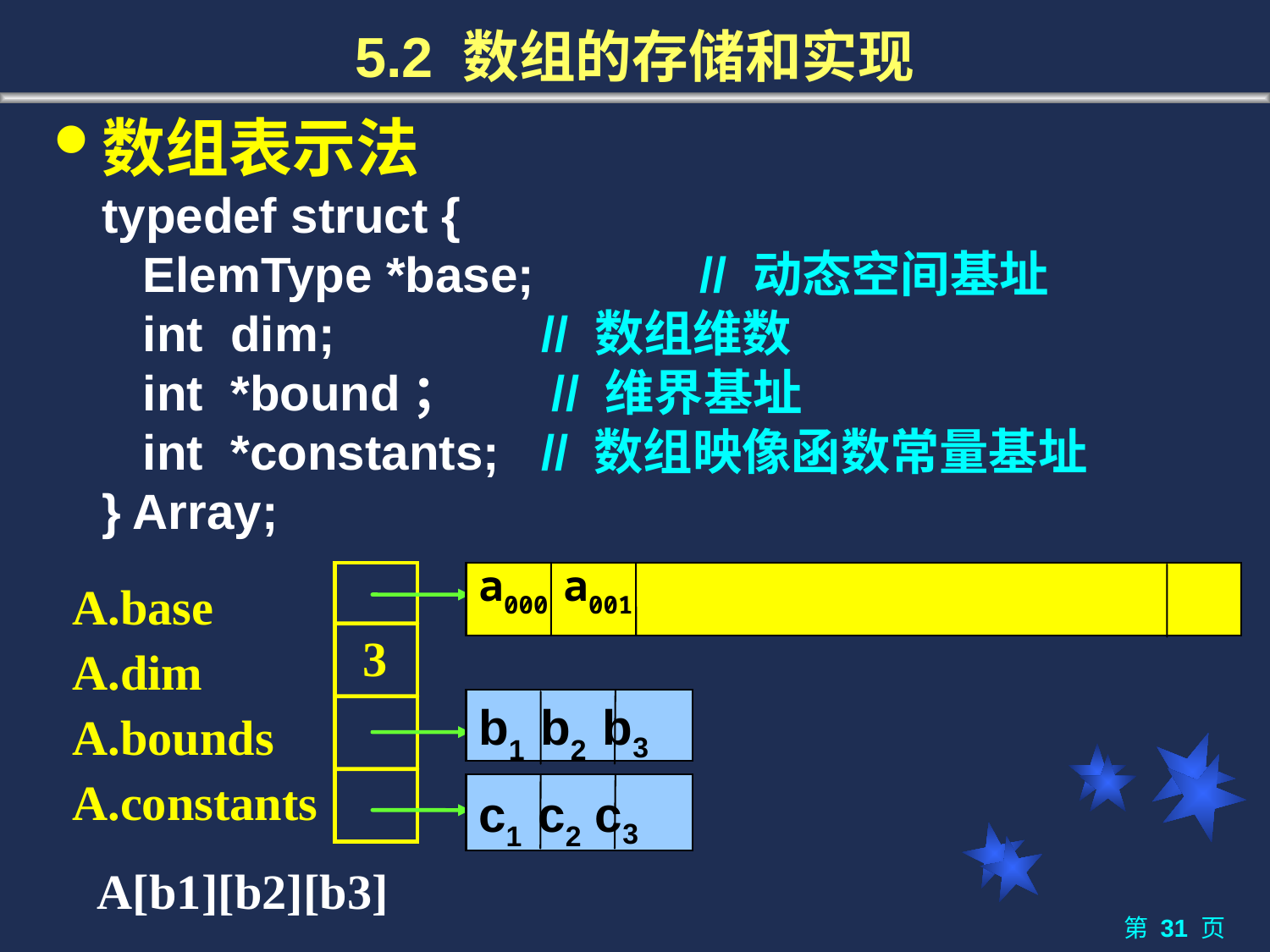

# 5.2 数组的存储和实现
数组表示法
	typedef struct {
	   ElemType *base;            // 动态空间基址
	   int  dim;               // 数组维数
	   int  *bound；       // 维界基址
	   int  *constants;   // 数组映像函数常量基址
	} Array;
a000 a001

b1  b2  b3

c1  c2 c3

A.base
A.dim
A.bounds
A.constants

3

A[b1][b2][b3]
第 31 页